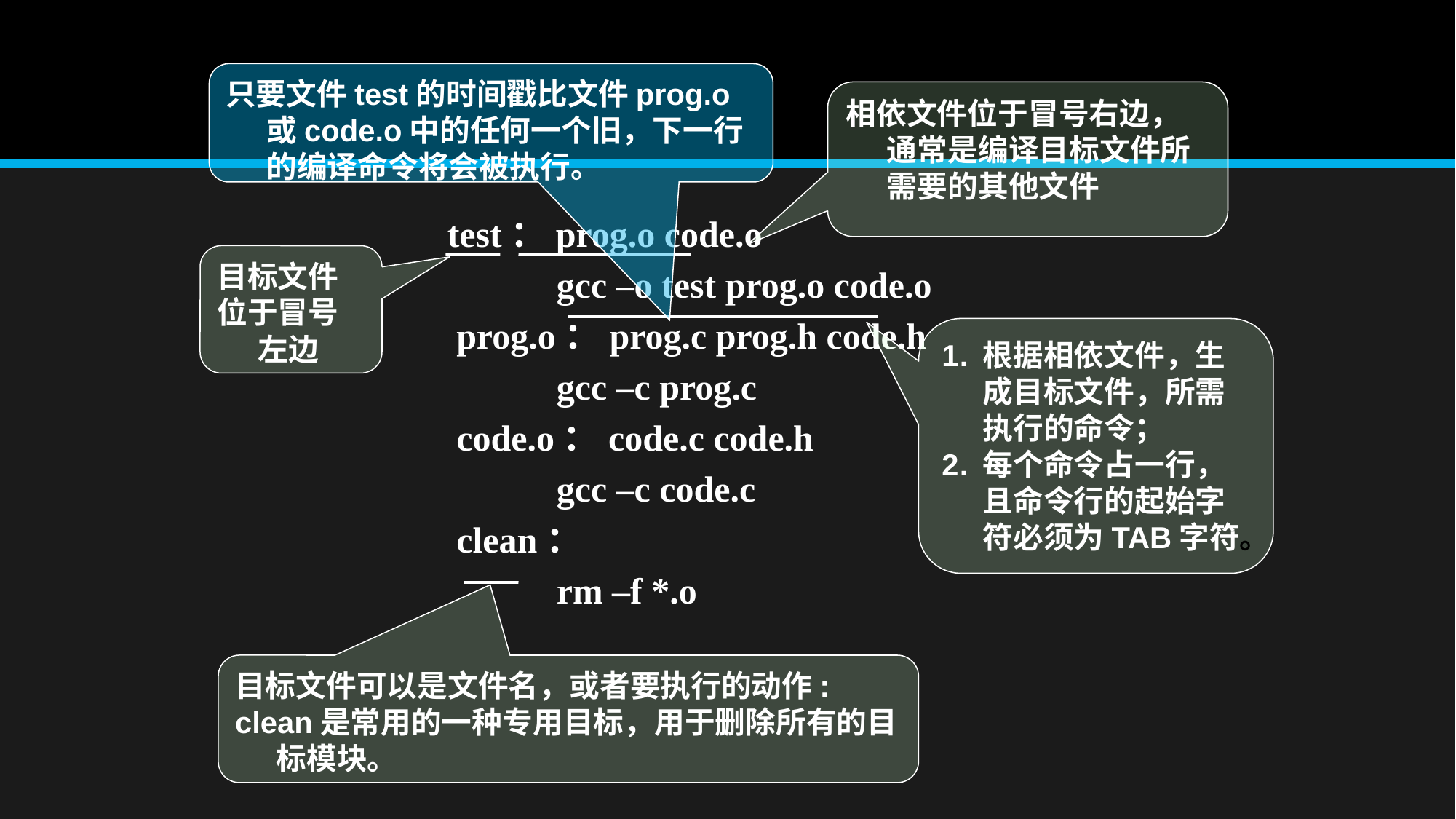

只要文件test的时间戳比文件prog.o或code.o中的任何一个旧，下一行的编译命令将会被执行。
相依文件位于冒号右边，通常是编译目标文件所需要的其他文件

test：prog.o code.o
	gcc –o test prog.o code.o
 prog.o：prog.c prog.h code.h
	gcc –c prog.c
 code.o：code.c code.h
	gcc –c code.c
 clean：
	rm –f *.o
目标文件
位于冒号左边

根据相依文件，生成目标文件，所需执行的命令；
每个命令占一行，且命令行的起始字符必须为TAB字符。

目标文件可以是文件名，或者要执行的动作:
clean是常用的一种专用目标，用于删除所有的目标模块。